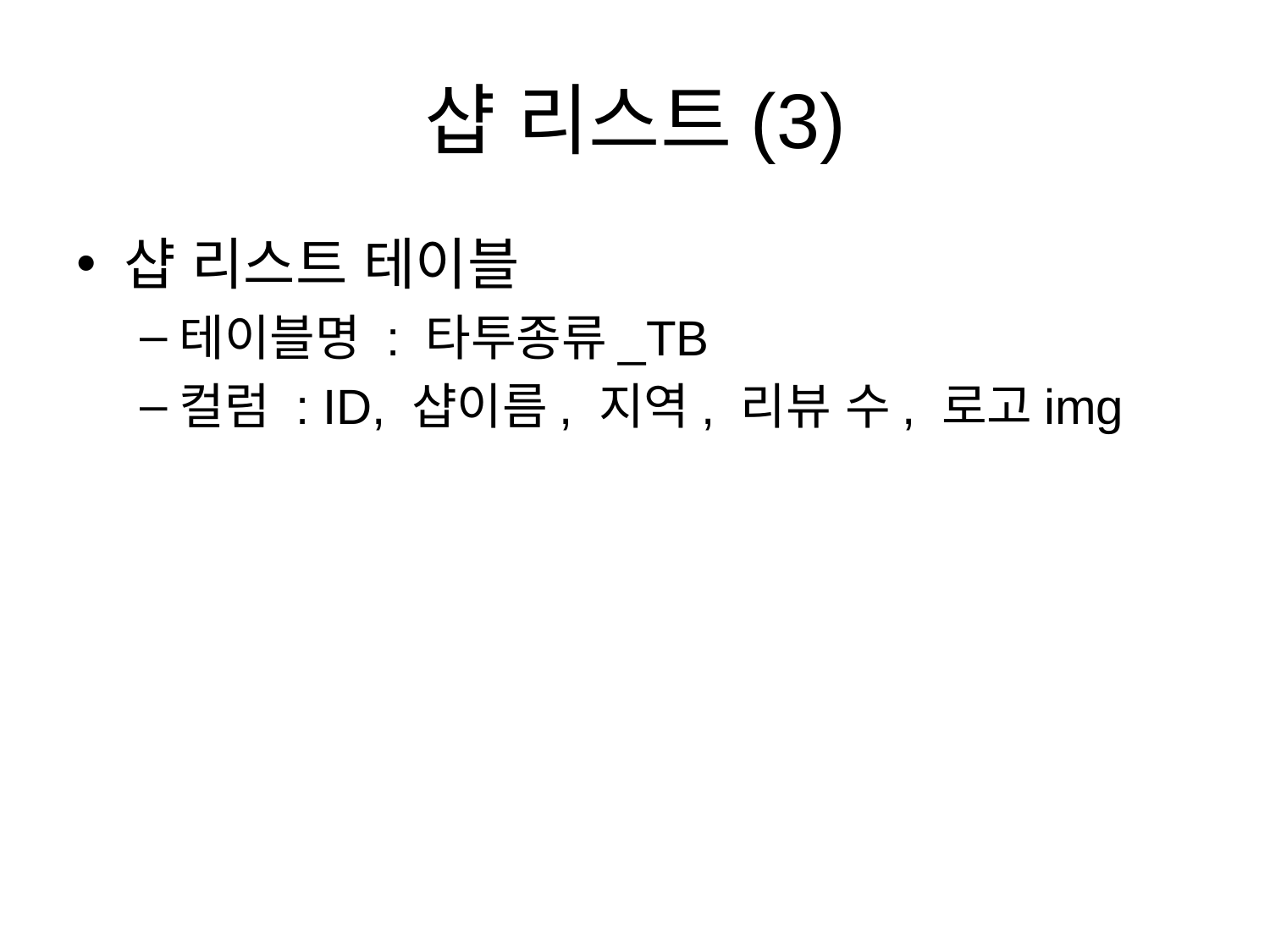

# 샵 리스트(3)
샵 리스트 테이블
테이블명 : 타투종류_TB
컬럼 : ID, 샵이름, 지역, 리뷰 수, 로고img